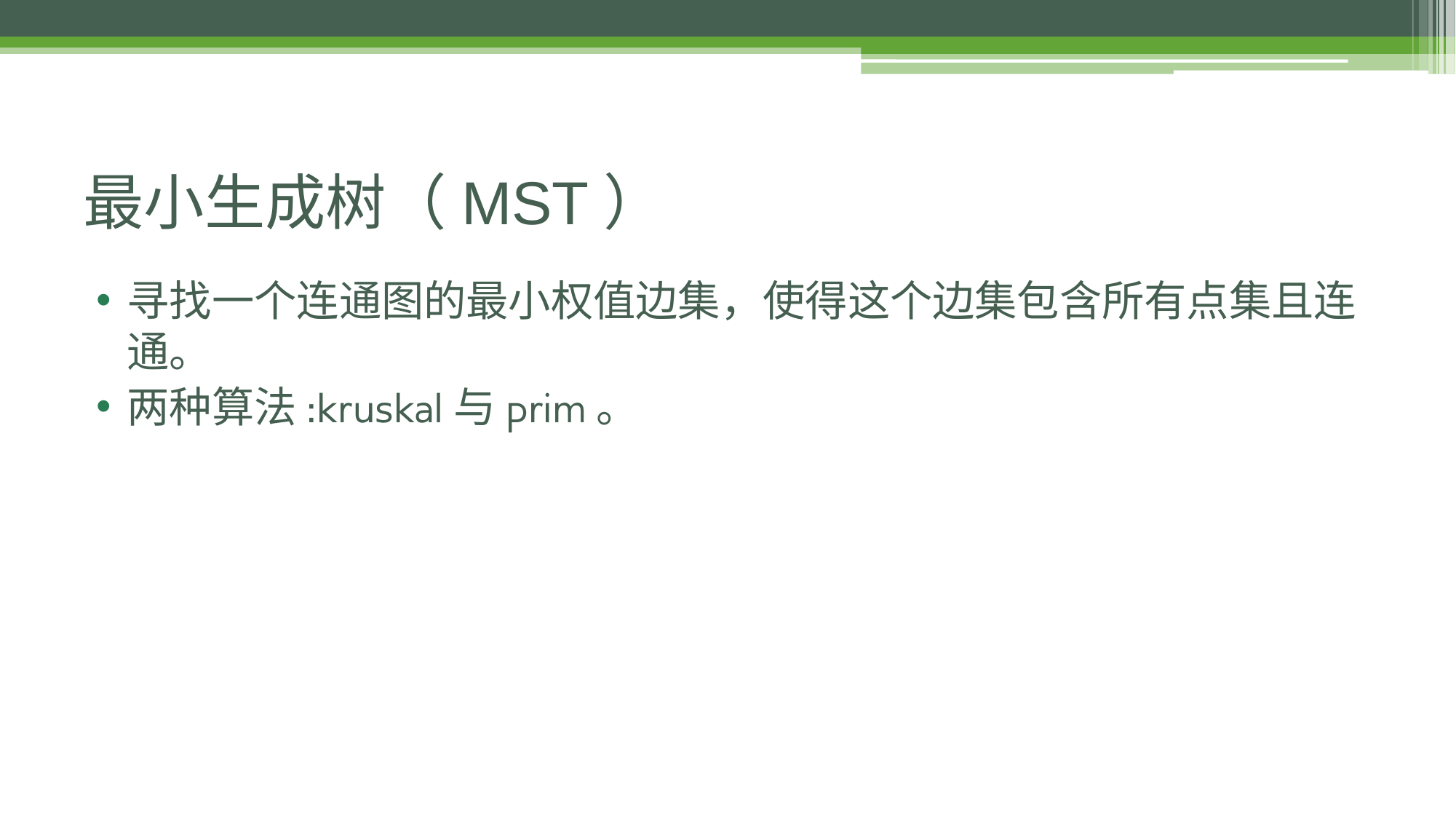

# 最小生成树（MST）
寻找一个连通图的最小权值边集，使得这个边集包含所有点集且连通。
两种算法:kruskal与prim。